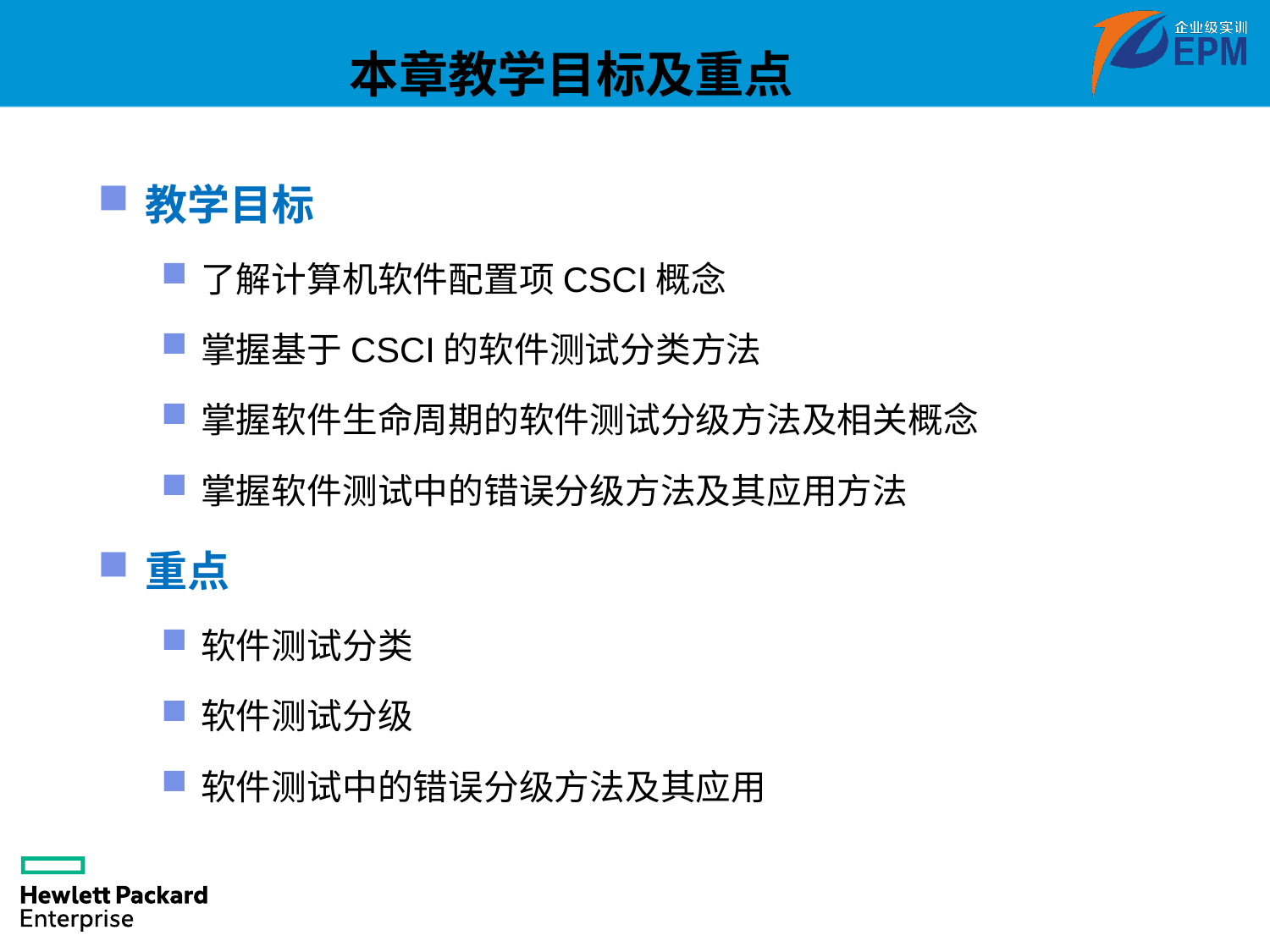

本章教学目标及重点
教学目标
了解计算机软件配置项CSCI概念
掌握基于CSCI的软件测试分类方法
掌握软件生命周期的软件测试分级方法及相关概念
掌握软件测试中的错误分级方法及其应用方法
重点
软件测试分类
软件测试分级
软件测试中的错误分级方法及其应用